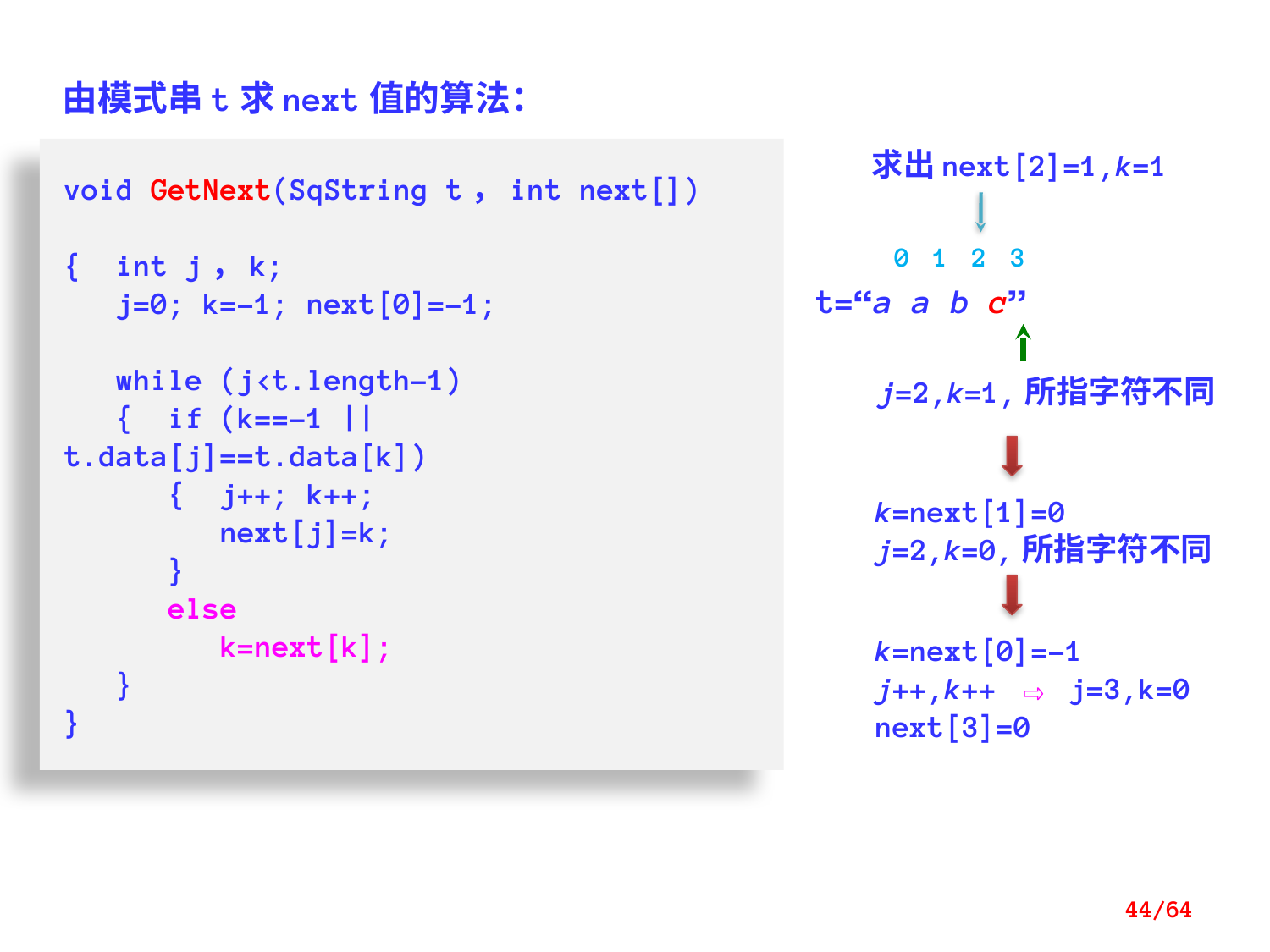

由模式串t求next值的算法：
void GetNext(SqString t，int next[])
{  int j，k;
   j=0; k=-1; next[0]=-1;
   while (j<t.length-1)
   {  if (k==-1 || t.data[j]==t.data[k])
      {  j++; k++;
         next[j]=k;
      }
      else
         k=next[k];
   }
}
求出next[2]=1,k=1
0 1 2 3
t=“a a b c”
j=2,k=1,所指字符不同

k=next[1]=0
j=2,k=0,所指字符不同

k=next[0]=-1
j++,k++ ⇨ j=3,k=0
next[3]=0
44/64